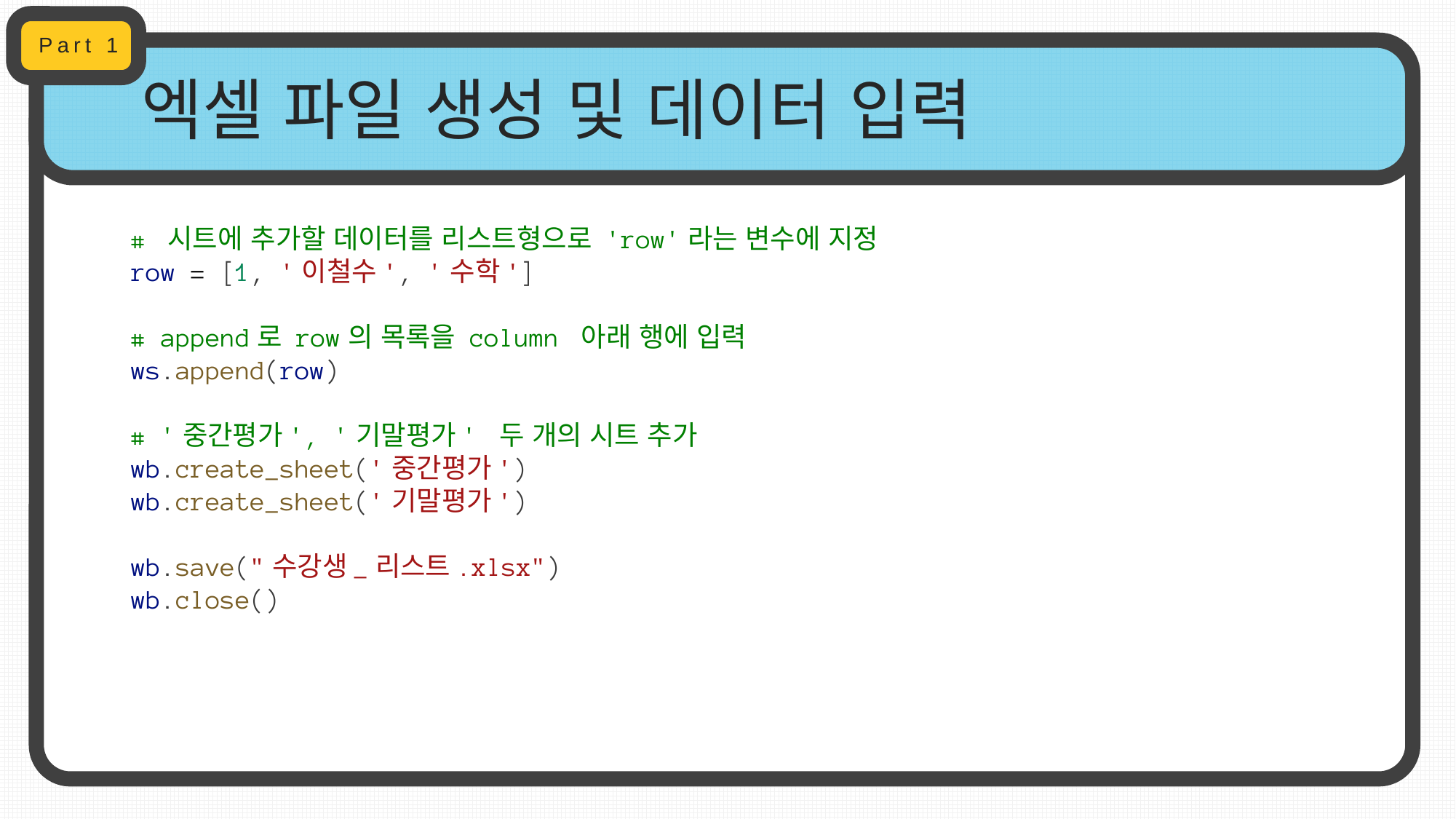

Part 1

엑셀 파일 생성 및 데이터 입력
# 시트에 추가할 데이터를 리스트형으로 'row'라는 변수에 지정
row = [1, '이철수', '수학']
# append로 row의 목록을 column 아래 행에 입력
ws.append(row)
# '중간평가', '기말평가' 두 개의 시트 추가
wb.create_sheet('중간평가')
wb.create_sheet('기말평가')
wb.save("수강생_리스트.xlsx")
wb.close()